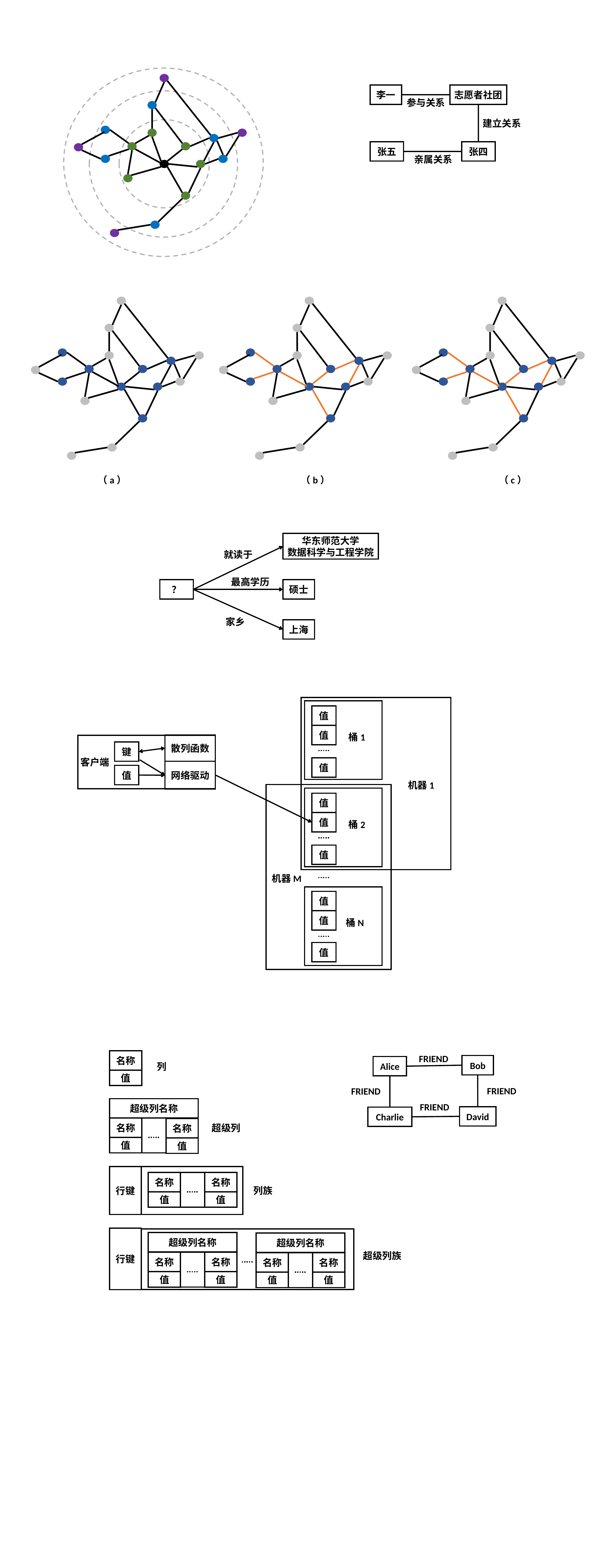

李一
志愿者社团

参与关系

建立关系

张五
张四

亲属关系

（a）
（b）
（c）
华东师范大学
数据科学与工程学院
就读于
最高学历
？
硕士
家乡
上海

值
值
桶1
散列函数

键
客户端
值
网络驱动
值
机器1

值
值
桶2
值
机器M

值
值
桶N
值
名称
FRIEND
Bob
Alice
列
值
FRIEND
FRIEND
超级列名称
FRIEND
David
Charlie
名称

名称
超级列
值
值
行键

名称

名称
列族
值
值
行键

超级列名称
超级列名称
超级列族
名称

名称
名称

名称
值
值
值
值